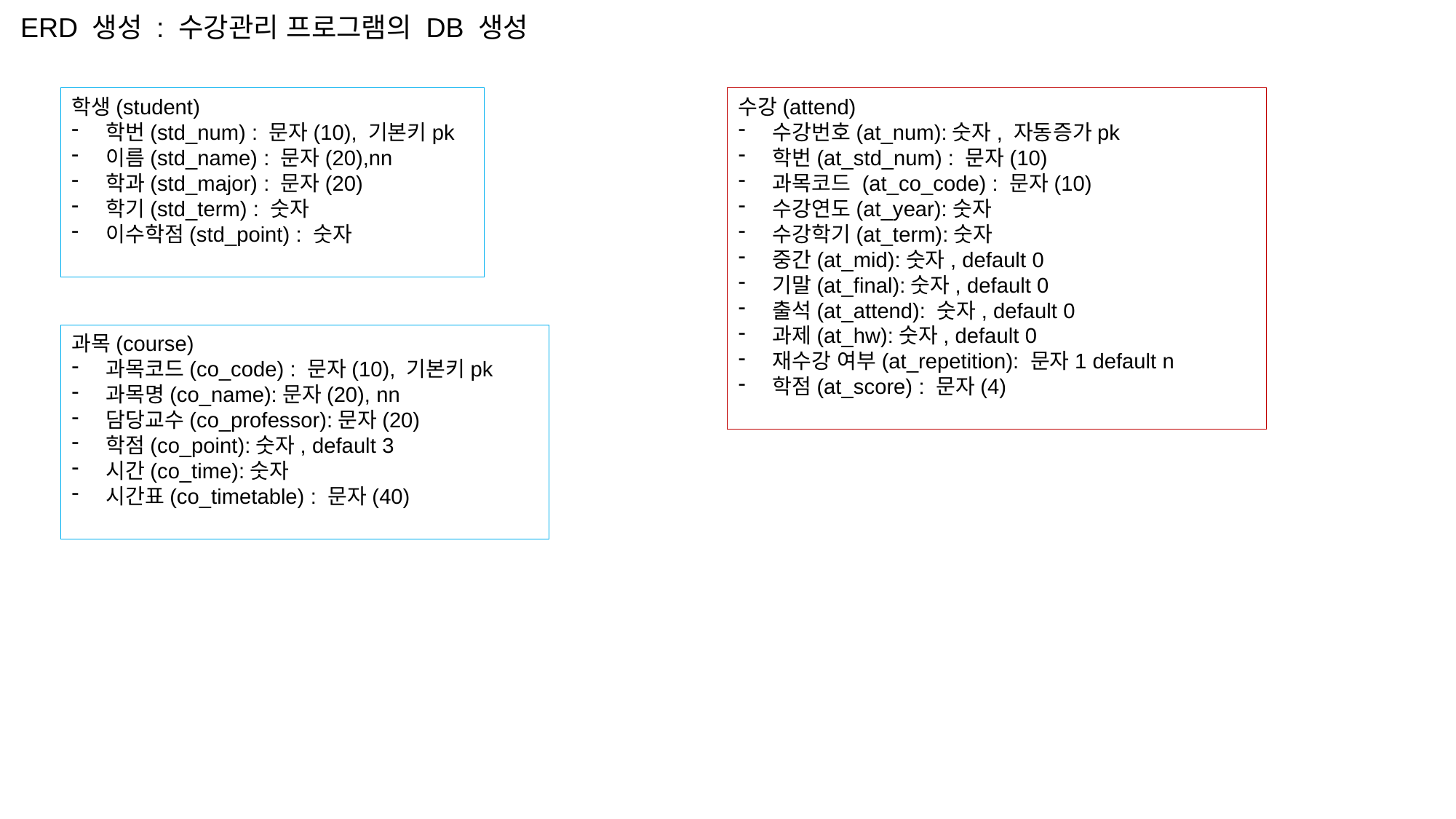

ERD 생성 : 수강관리 프로그램의 DB 생성
학생(student)
학번(std_num) : 문자(10), 기본키pk
이름(std_name) : 문자(20),nn
학과(std_major) : 문자(20)
학기(std_term) : 숫자
이수학점(std_point) : 숫자

수강(attend)
수강번호(at_num):숫자, 자동증가pk
학번(at_std_num) : 문자(10)
과목코드 (at_co_code) : 문자(10)
수강연도(at_year):숫자
수강학기(at_term):숫자
중간(at_mid):숫자, default 0
기말(at_final):숫자, default 0
출석(at_attend): 숫자, default 0
과제(at_hw):숫자, default 0
재수강 여부(at_repetition): 문자1 default n
학점(at_score) : 문자(4)

과목(course)
과목코드(co_code) : 문자(10), 기본키pk
과목명(co_name):문자(20), nn
담당교수(co_professor):문자(20)
학점(co_point):숫자, default 3
시간(co_time):숫자
시간표(co_timetable) : 문자(40)